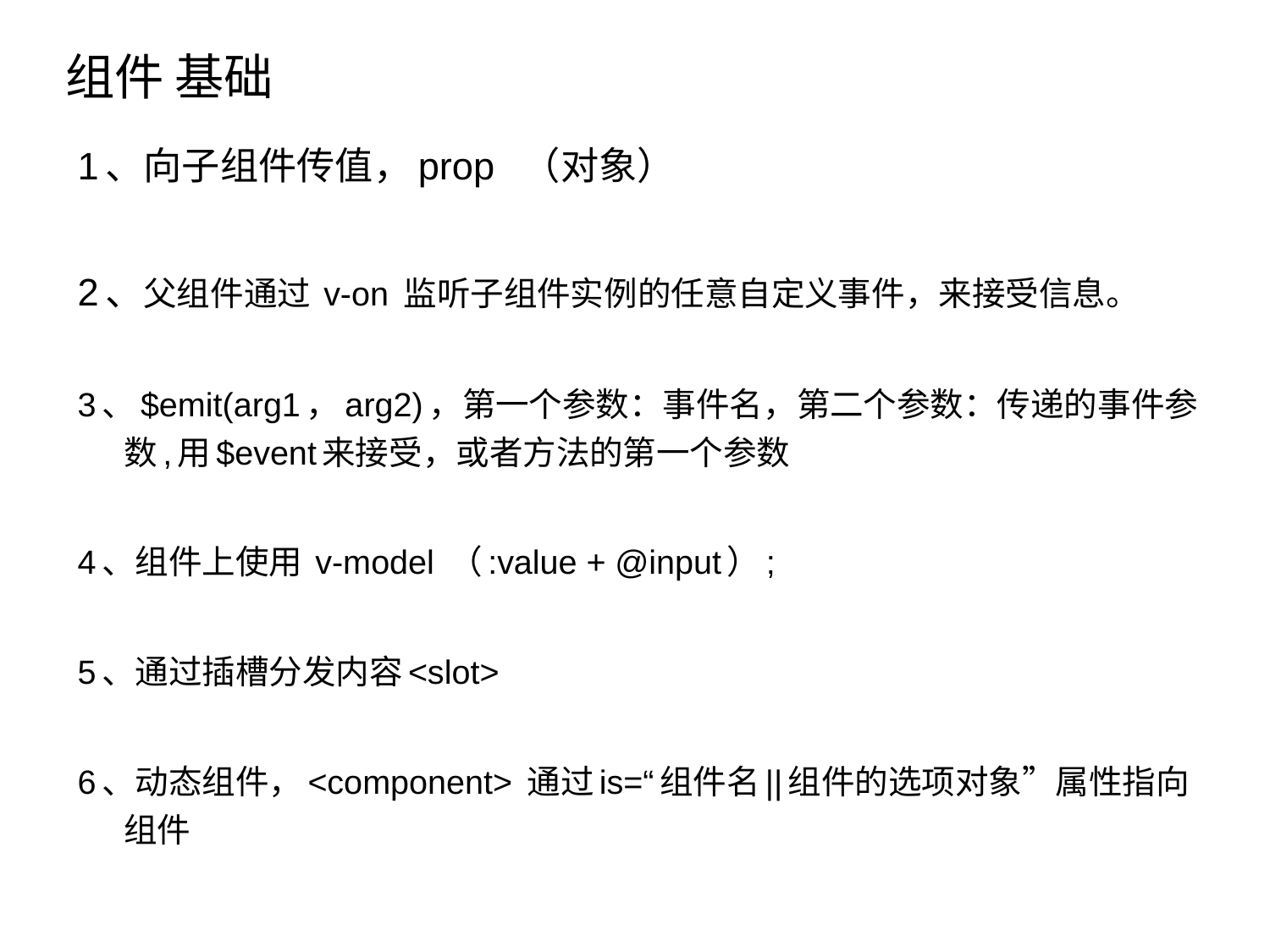

组件 基础
1、向子组件传值，prop  （对象）

2、父组件通过 v-on 监听子组件实例的任意自定义事件，来接受信息。

3、$emit(arg1，arg2)，第一个参数：事件名，第二个参数：传递的事件参数,用$event来接受，或者方法的第一个参数

4、组件上使用 v-model （:value + @input）;

5、通过插槽分发内容<slot>

6、动态组件，<component> 通过is=“组件名||组件的选项对象”属性指向组件